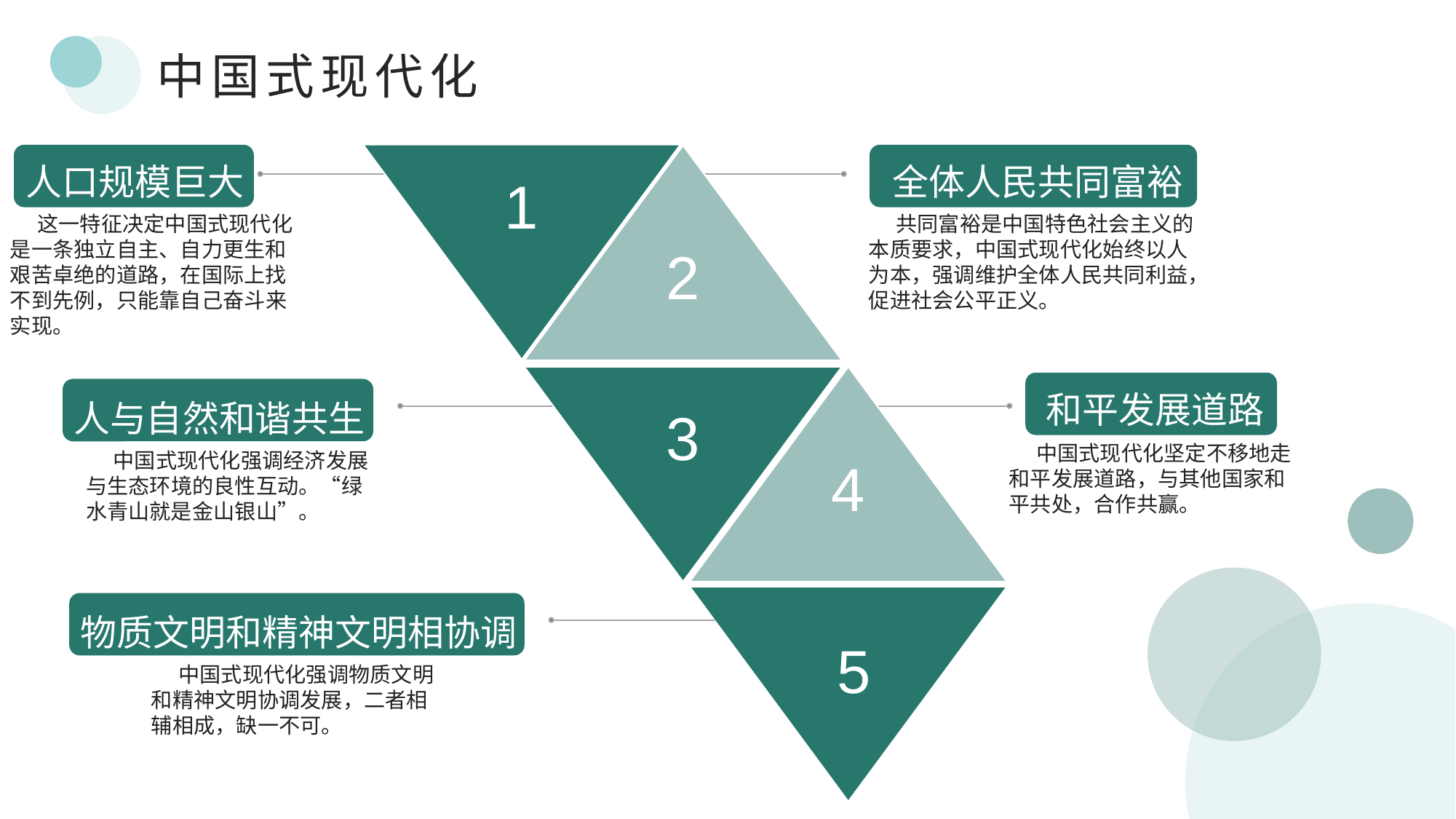

中国式现代化
人口规模巨大

这一特征决定中国式现代化是一条独立自主、自力更生和艰苦卓绝的道路，在国际上找不到先例，只能靠自己奋斗来实现。
全体人民共同富裕

共同富裕是中国特色社会主义的本质要求，中国式现代化始终以人为本，强调维护全体人民共同利益，促进社会公平正义。

1
2

3
4

和平发展道路

中国式现代化坚定不移地走和平发展道路，与其他国家和平共处，合作共赢。
人与自然和谐共生

中国式现代化强调经济发展与生态环境的良性互动。“绿水青山就是金山银山”。

物质文明和精神文明相协调

中国式现代化强调物质文明和精神文明协调发展，二者相辅相成，缺一不可。

5